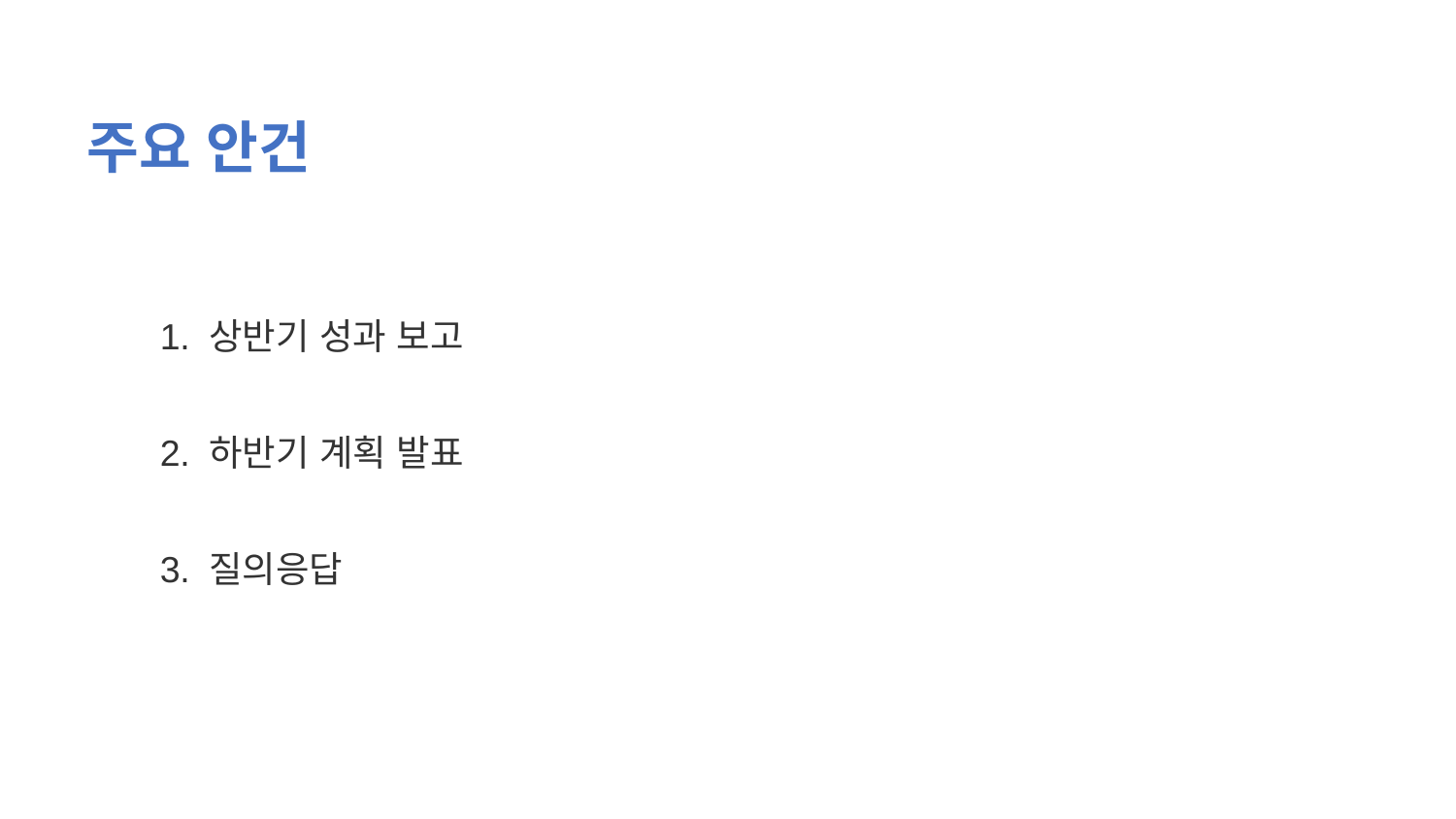

주요 안건

1. 상반기 성과 보고
2. 하반기 계획 발표
3. 질의응답